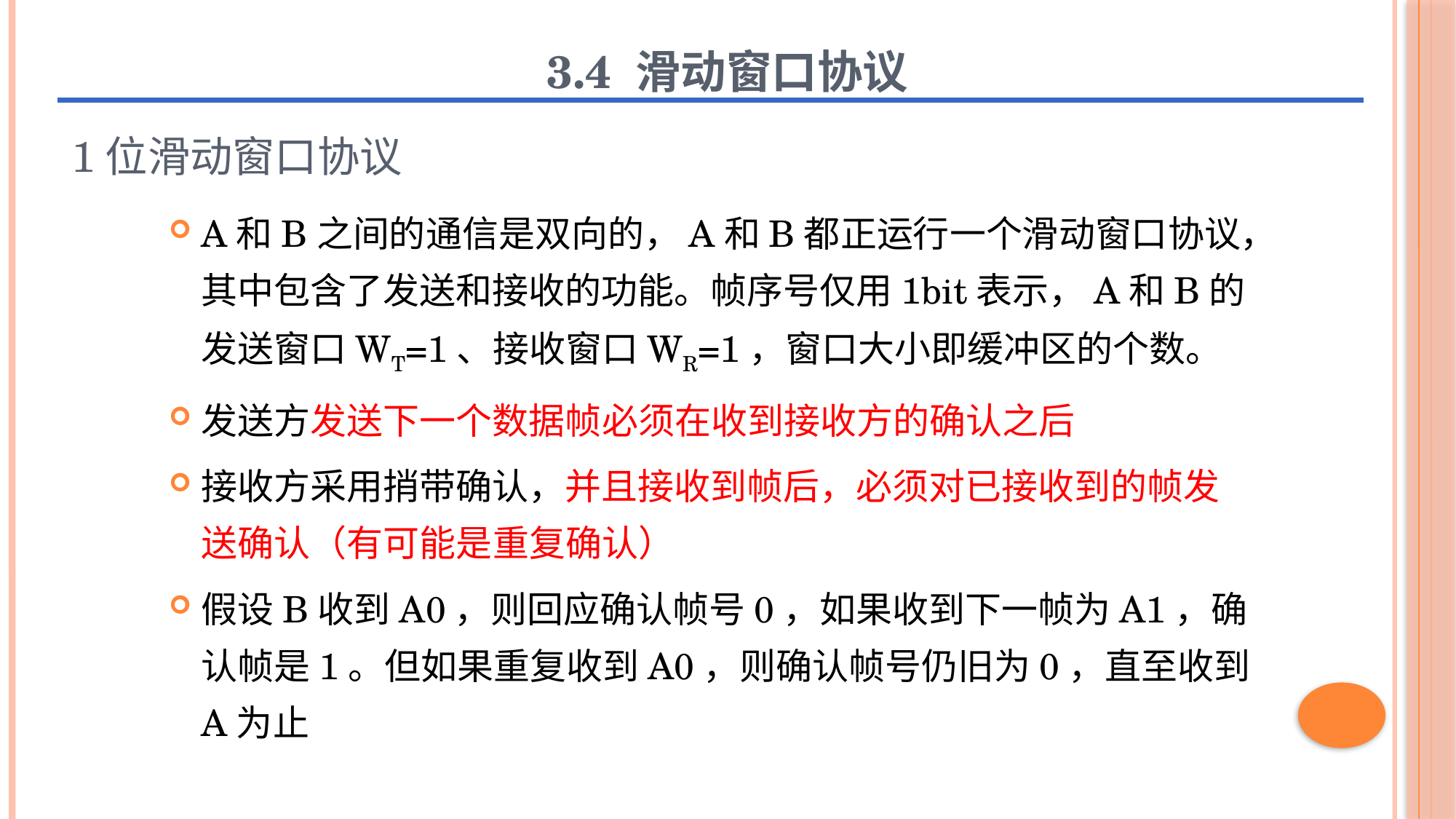

3.4 滑动窗口协议
1位滑动窗口协议
A和B之间的通信是双向的，A和B都正运行一个滑动窗口协议，其中包含了发送和接收的功能。帧序号仅用1bit表示，A和B的发送窗口WT=1、接收窗口WR=1，窗口大小即缓冲区的个数。
发送方发送下一个数据帧必须在收到接收方的确认之后
接收方采用捎带确认，并且接收到帧后，必须对已接收到的帧发送确认（有可能是重复确认）
假设B收到A0，则回应确认帧号0，如果收到下一帧为A1，确认帧是1。但如果重复收到A0，则确认帧号仍旧为0，直至收到A为止